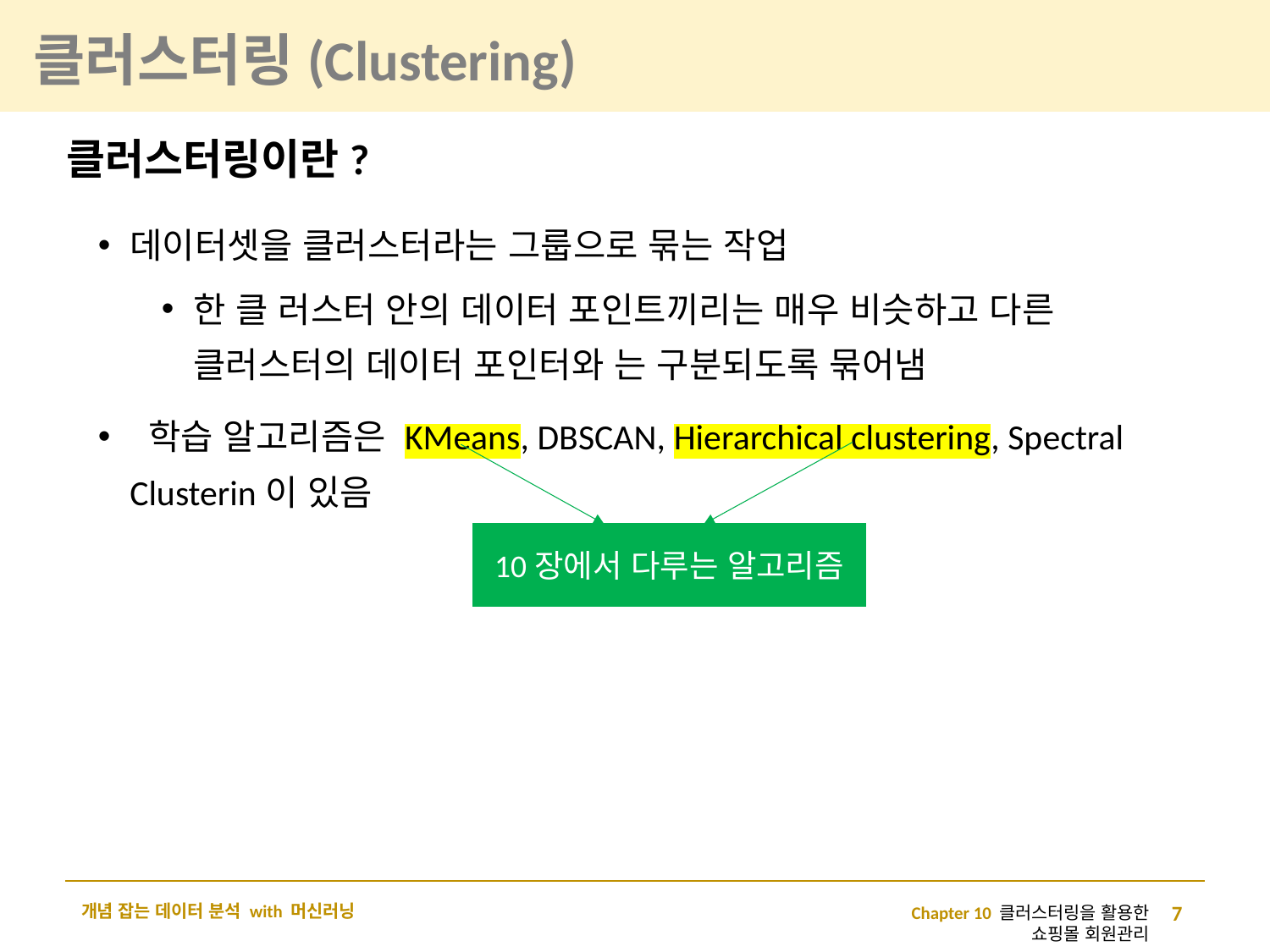

# 클러스터링(Clustering)
클러스터링이란?
데이터셋을 클러스터라는 그룹으로 묶는 작업
한 클 러스터 안의 데이터 포인트끼리는 매우 비슷하고 다른 클러스터의 데이터 포인터와 는 구분되도록 묶어냄
 학습 알고리즘은 KMeans, DBSCAN, Hierarchical clustering, Spectral Clusterin이 있음
10장에서 다루는 알고리즘